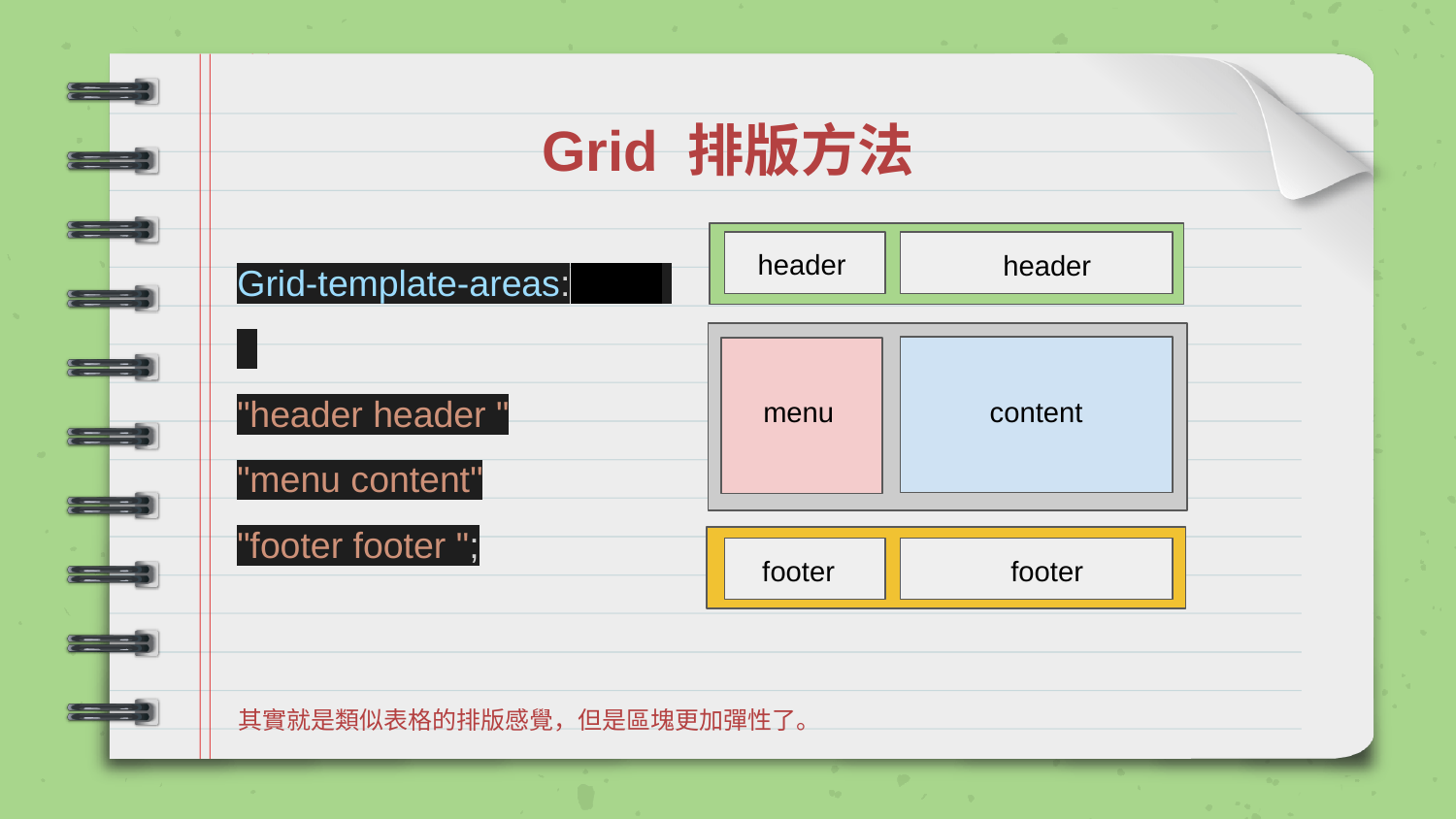

# Grid 排版方法
Grid-template-areas:
"header header "
"menu content"
"footer footer ";

header

header

menu
content

footer
footer
其實就是類似表格的排版感覺，但是區塊更加彈性了。